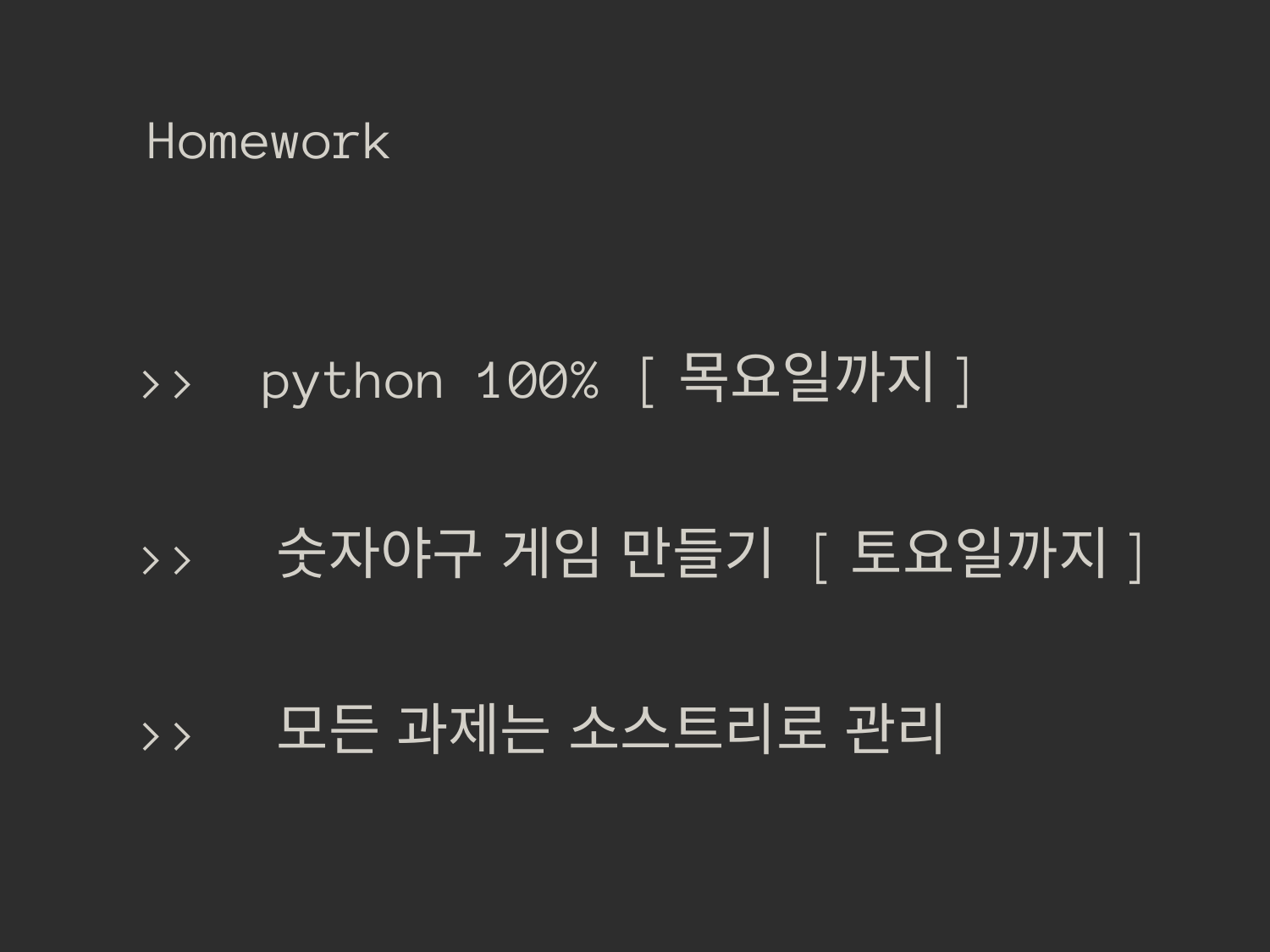

Homework

>>  python 100% [목요일까지]

>>  숫자야구 게임 만들기 [토요일까지]

>>  모든 과제는 소스트리로 관리